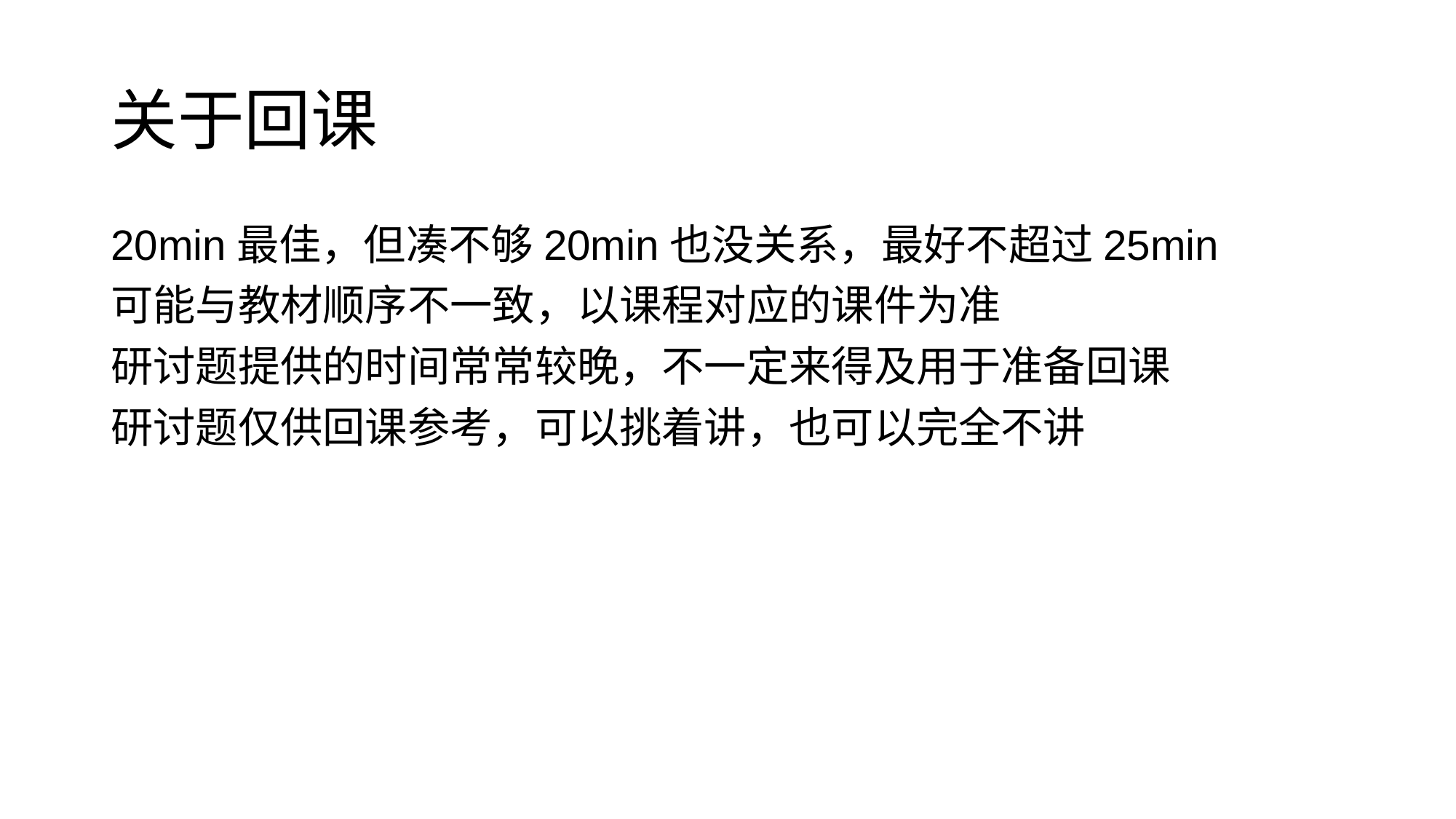

# 关于回课
20min最佳，但凑不够20min也没关系，最好不超过25min
可能与教材顺序不一致，以课程对应的课件为准
研讨题提供的时间常常较晚，不一定来得及用于准备回课
研讨题仅供回课参考，可以挑着讲，也可以完全不讲